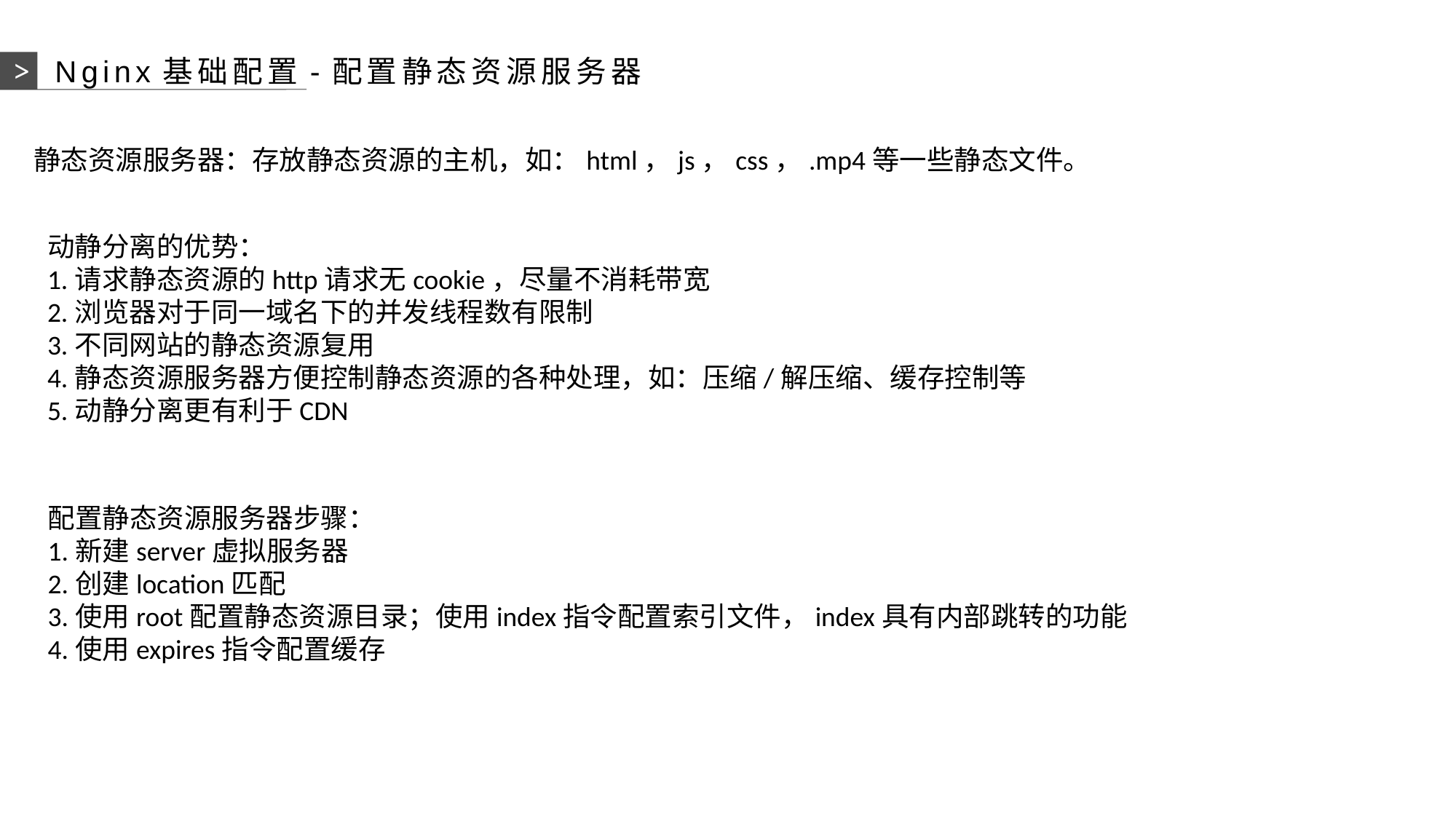

>
Nginx基础配置-配置静态资源服务器

静态资源服务器：存放静态资源的主机，如：html，js，css，.mp4等一些静态文件。
动静分离的优势：
1.请求静态资源的http请求无cookie，尽量不消耗带宽
2.浏览器对于同一域名下的并发线程数有限制
3.不同网站的静态资源复用
4.静态资源服务器方便控制静态资源的各种处理，如：压缩/解压缩、缓存控制等
5.动静分离更有利于CDN

配置静态资源服务器步骤：
1.新建server虚拟服务器
2.创建location匹配
3.使用root配置静态资源目录；使用index指令配置索引文件，index具有内部跳转的功能
4.使用expires指令配置缓存